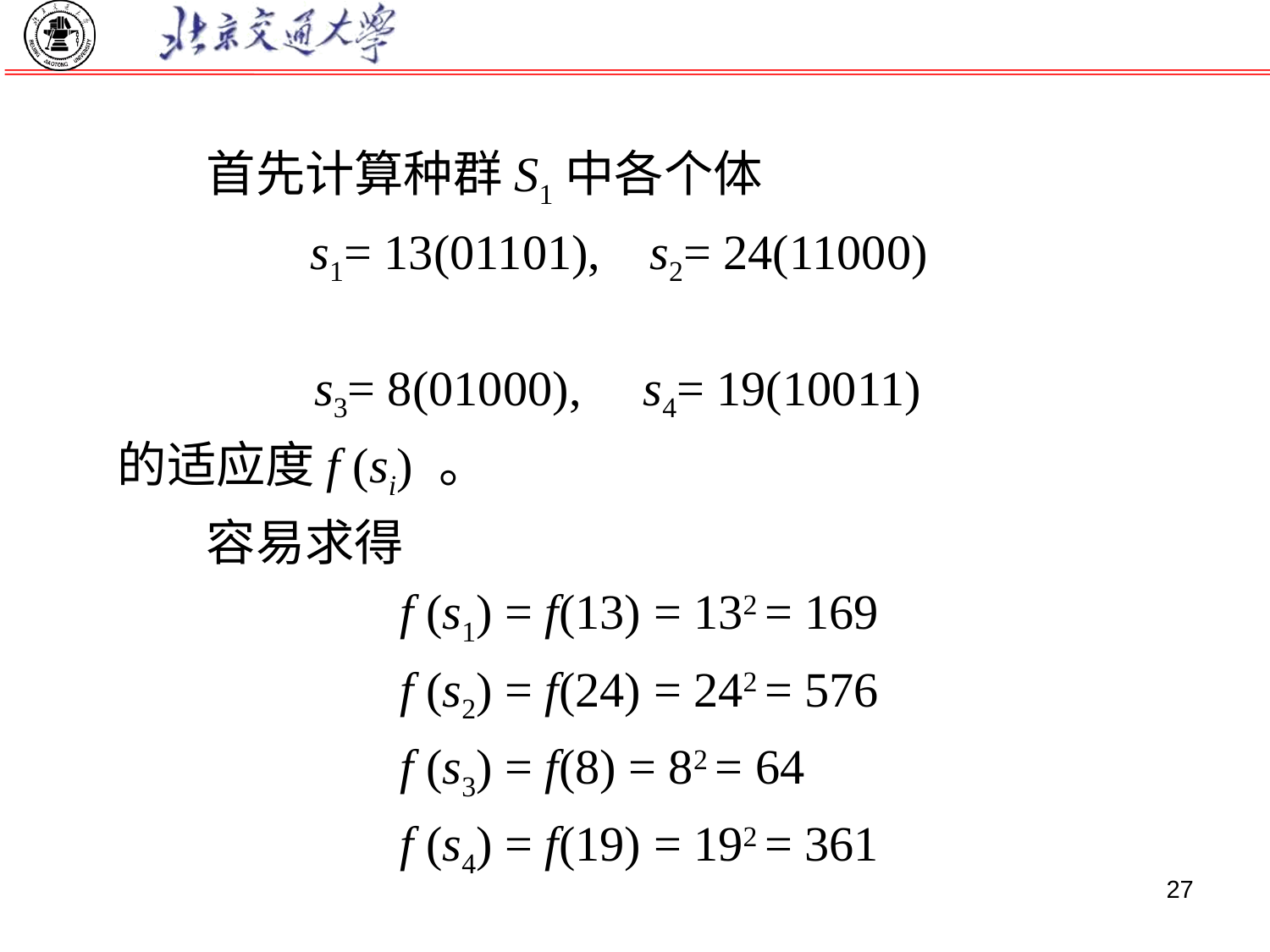

首先计算种群S1中各个体
              s1= 13(01101),    s2= 24(11000)
                s3= 8(01000),     s4= 19(10011)
的适应度f (si) 。
       容易求得
                       f (s1) = f(13) = 132 = 169
                       f (s2) = f(24) = 242 = 576
                       f (s3) = f(8) = 82 = 64
                       f (s4) = f(19) = 192 = 361
27